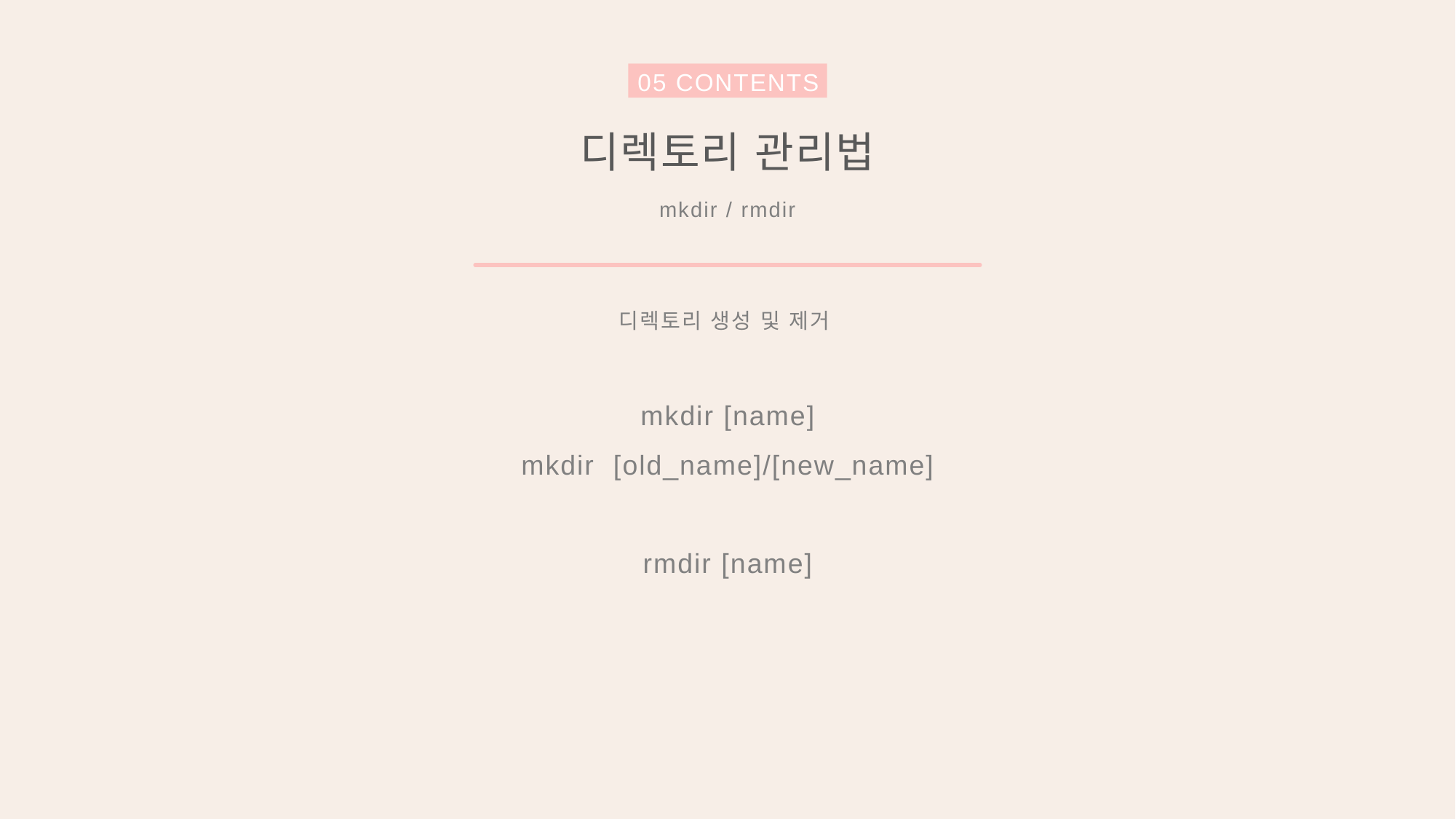

05 CONTENTS
디렉토리 관리법
mkdir / rmdir
디렉토리 생성 및 제거
mkdir [name]
mkdir  [old_name]/[new_name]

rmdir [name]